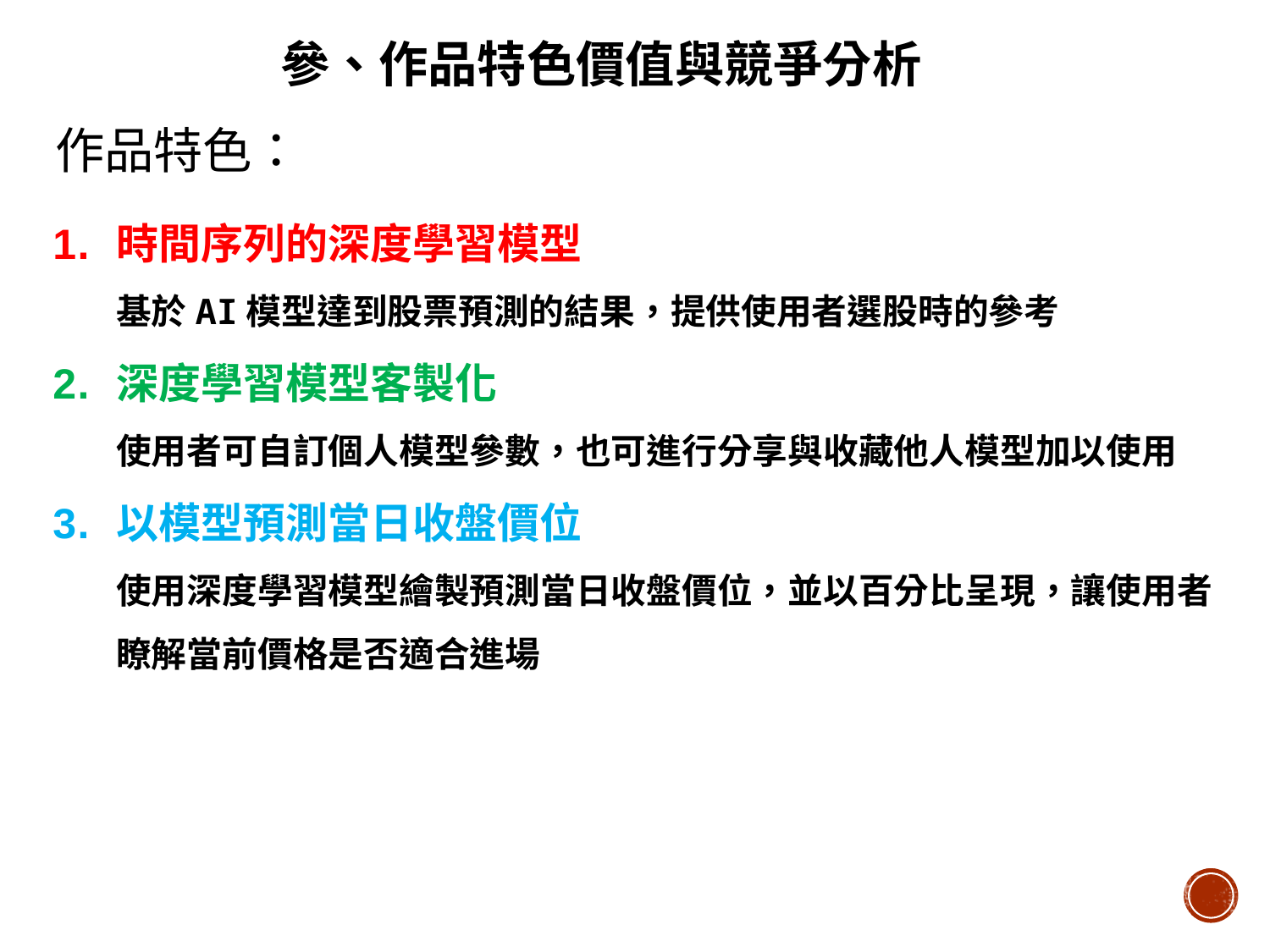

參、作品特色價值與競爭分析
作品特色：
時間序列的深度學習模型
基於AI模型達到股票預測的結果，提供使用者選股時的參考
深度學習模型客製化
使用者可自訂個人模型參數，也可進行分享與收藏他人模型加以使用
以模型預測當日收盤價位
使用深度學習模型繪製預測當日收盤價位，並以百分比呈現，讓使用者瞭解當前價格是否適合進場